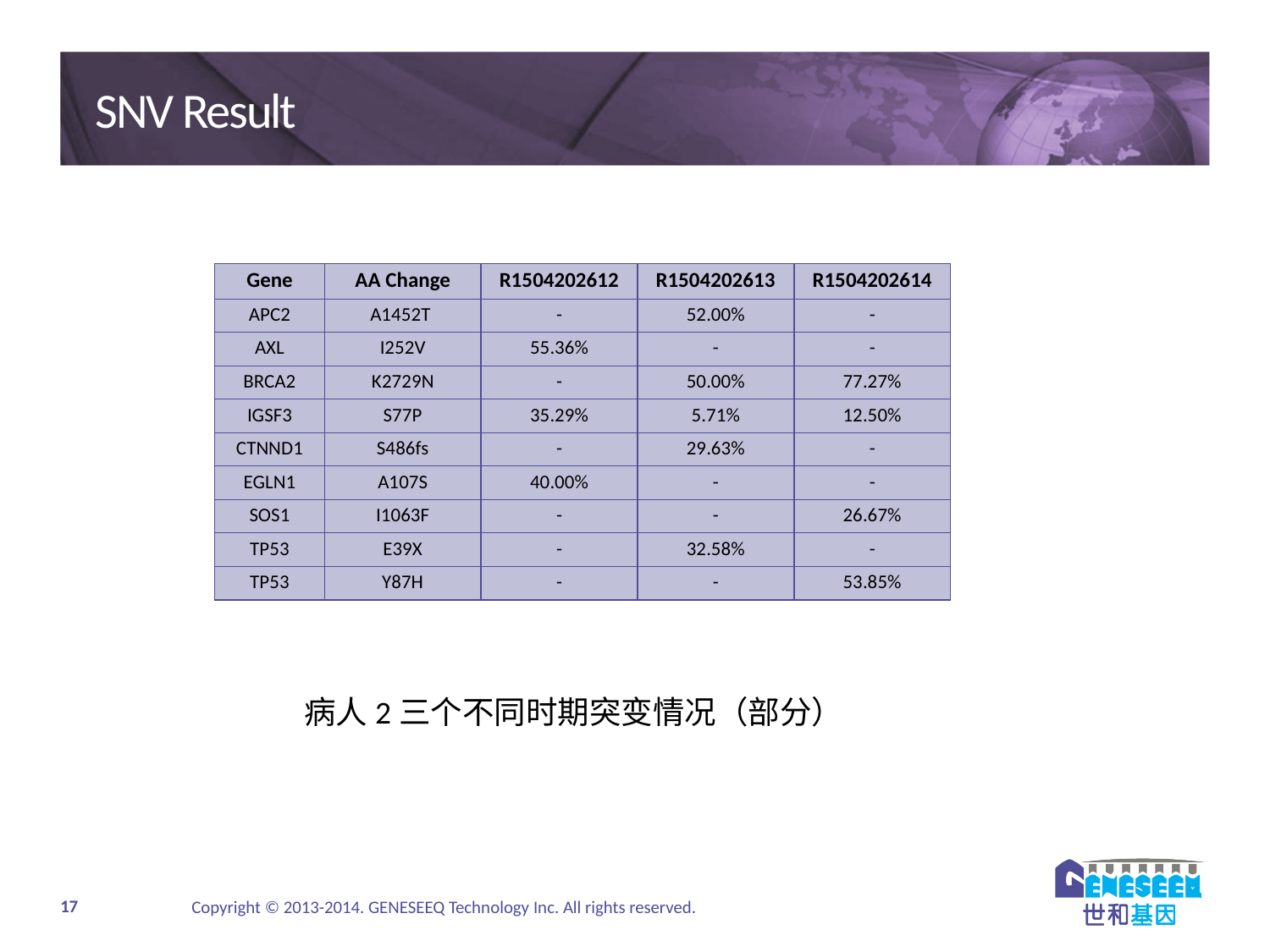

# SNV Result
| Gene | AA Change | R1504202612 | R1504202613 | R1504202614 |
| --- | --- | --- | --- | --- |
| APC2 | A1452T | - | 52.00% | - |
| AXL | I252V | 55.36% | - | - |
| BRCA2 | K2729N | - | 50.00% | 77.27% |
| IGSF3 | S77P | 35.29% | 5.71% | 12.50% |
| CTNND1 | S486fs | - | 29.63% | - |
| EGLN1 | A107S | 40.00% | - | - |
| SOS1 | I1063F | - | - | 26.67% |
| TP53 | E39X | - | 32.58% | - |
| TP53 | Y87H | - | - | 53.85% |
病人2三个不同时期突变情况（部分）
Copyright © 2013-2014. GENESEEQ Technology Inc. All rights reserved.
17